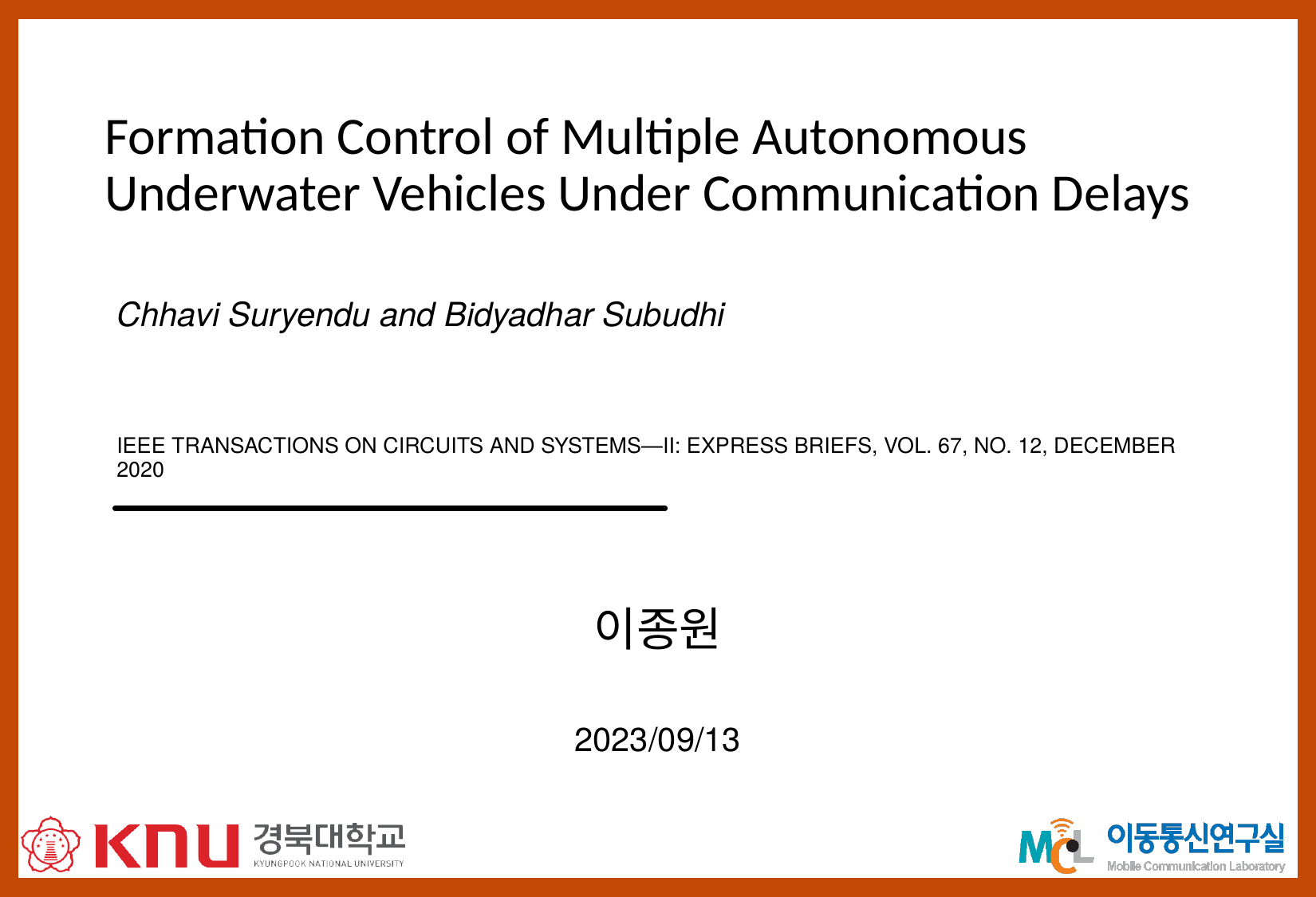

# Formation Control of Multiple Autonomous Underwater Vehicles Under Communication Delays
Chhavi Suryendu and Bidyadhar Subudhi
IEEE TRANSACTIONS ON CIRCUITS AND SYSTEMS—II: EXPRESS BRIEFS, VOL. 67, NO. 12, DECEMBER 2020
이종원
2023/09/13